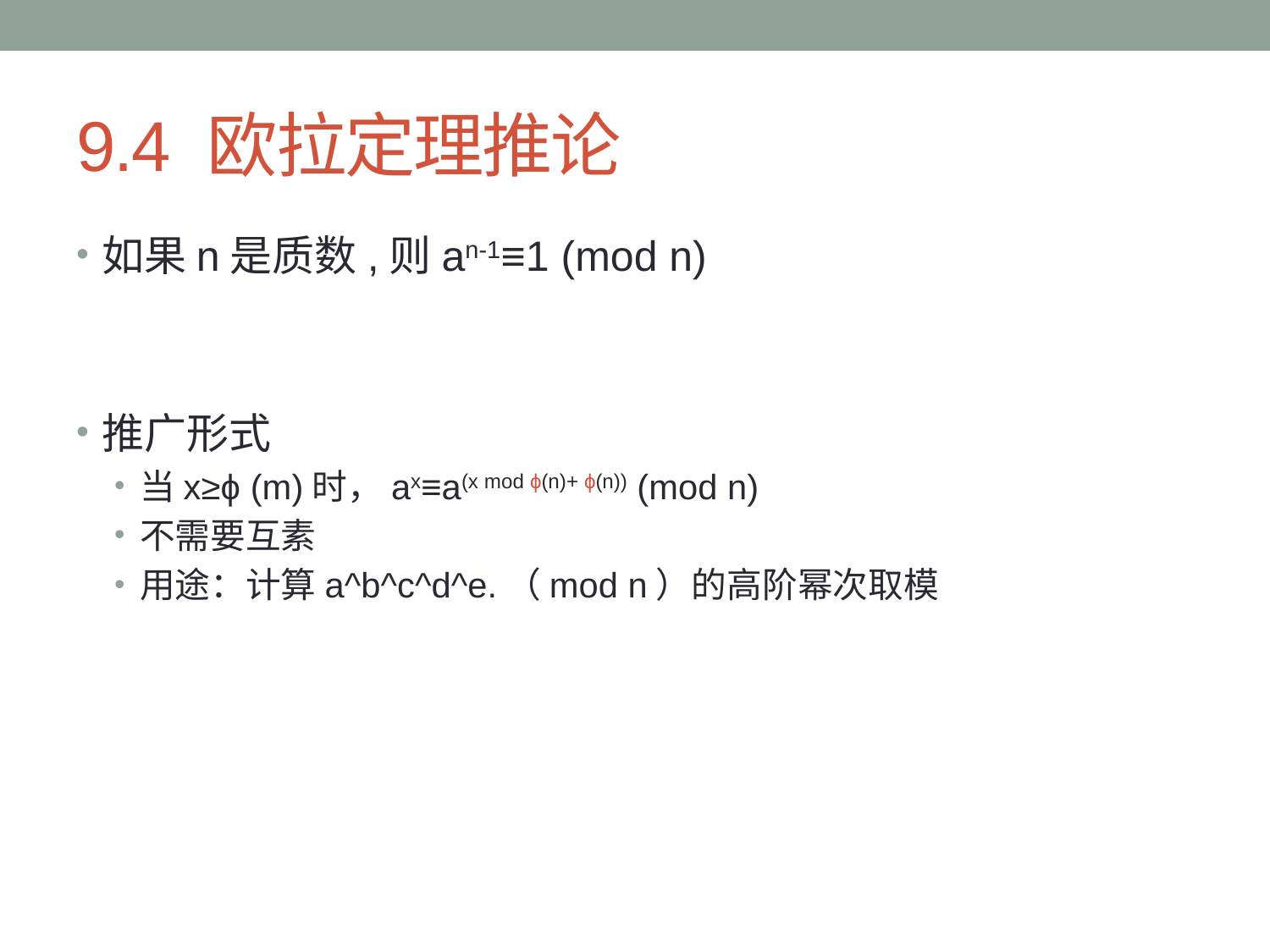

# 9.4 欧拉定理推论
如果n是质数,则an-1≡1 (mod n)

推广形式
当x≥ϕ (m)时，ax≡a(x mod ϕ(n)+ ϕ(n)) (mod n)
不需要互素
用途：计算a^b^c^d^e.（mod n）的高阶幂次取模